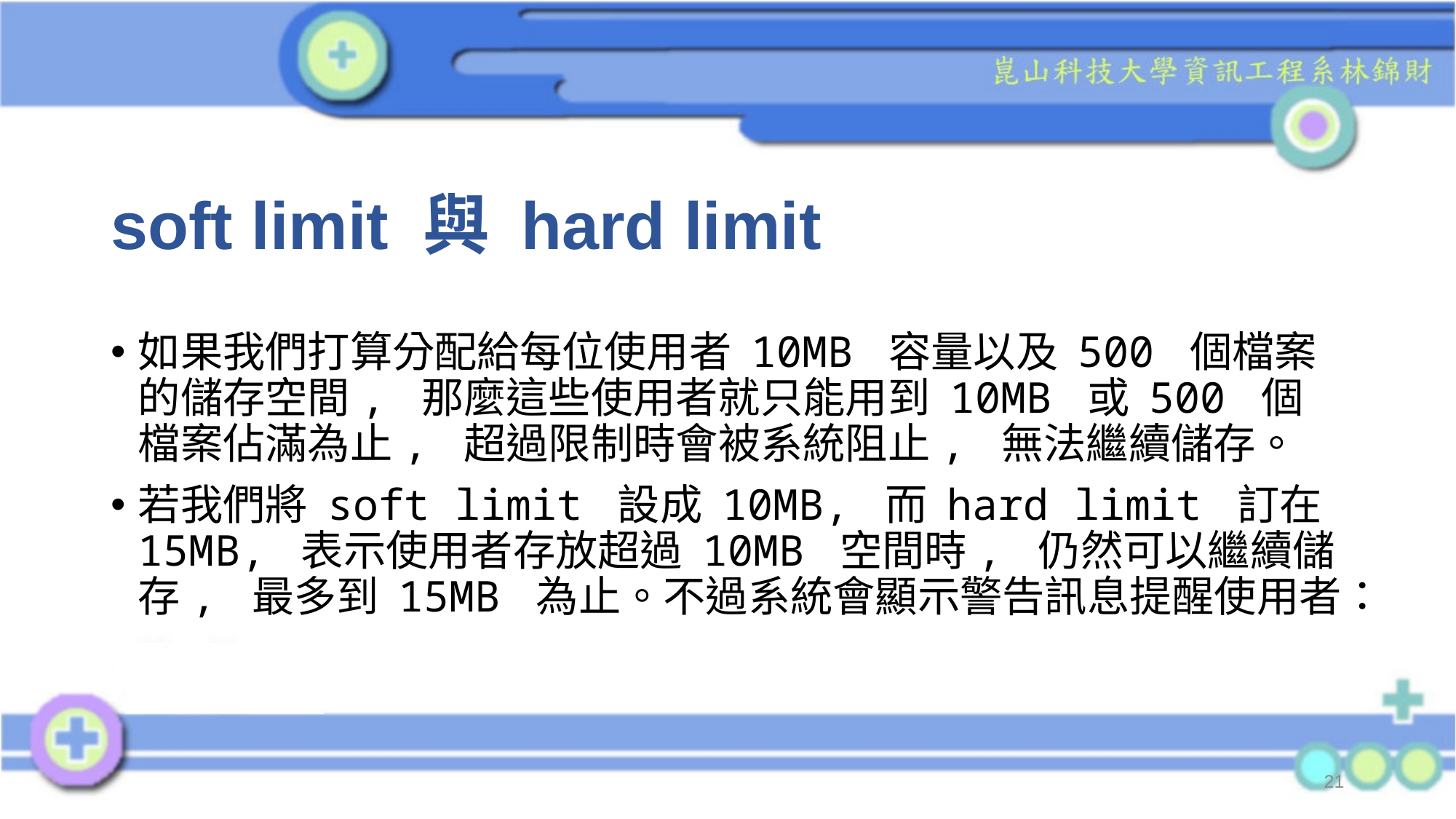

# soft limit 與 hard limit
如果我們打算分配給每位使用者 10MB 容量以及 500 個檔案的儲存空間, 那麼這些使用者就只能用到 10MB 或 500 個檔案佔滿為止, 超過限制時會被系統阻止, 無法繼續儲存。
若我們將 soft limit 設成 10MB, 而 hard limit 訂在 15MB, 表示使用者存放超過 10MB 空間時, 仍然可以繼續儲存, 最多到 15MB 為止。不過系統會顯示警告訊息提醒使用者：

21